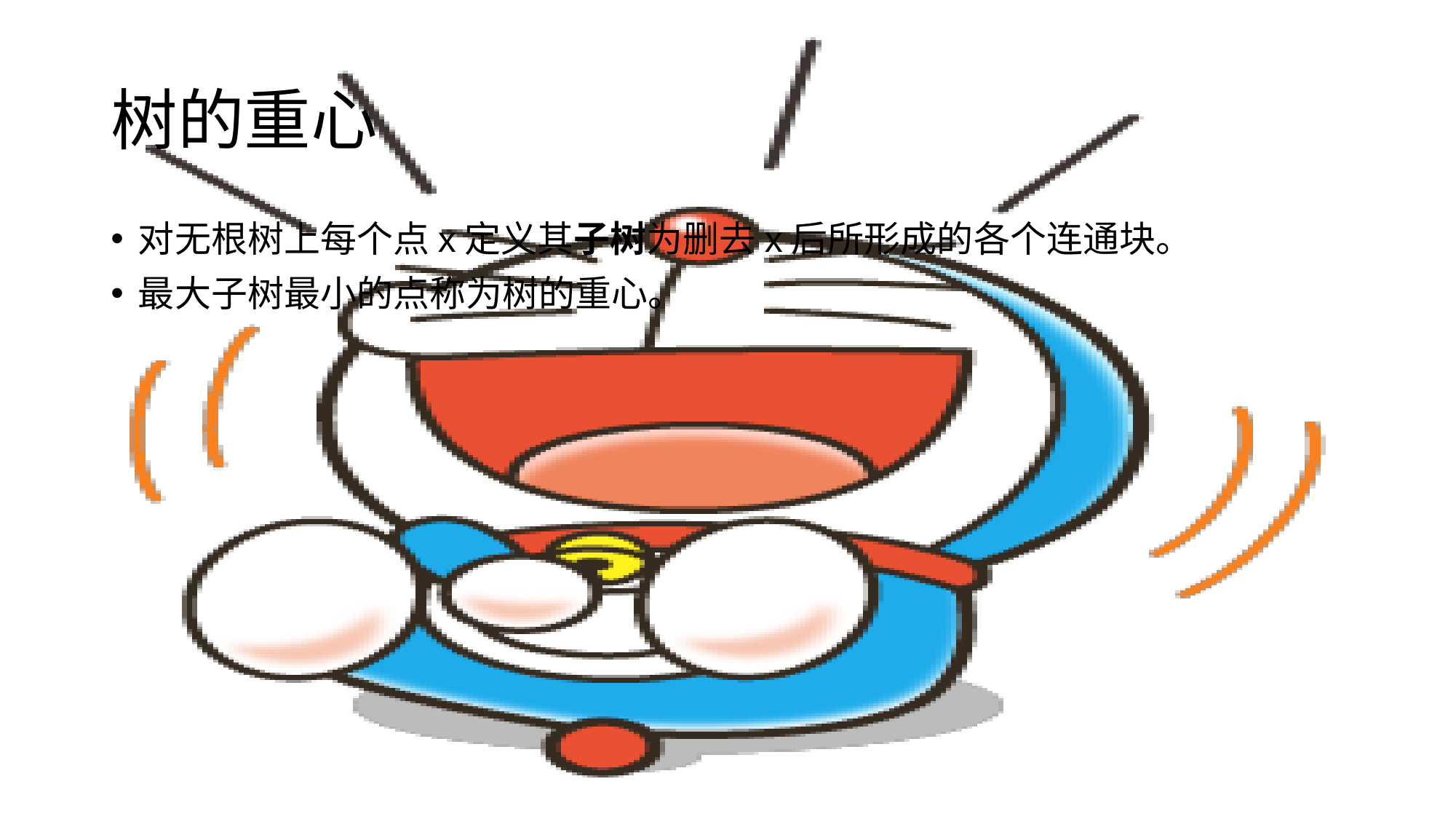

# 树的重心
对无根树上每个点x定义其子树为删去x后所形成的各个连通块。
最大子树最小的点称为树的重心。